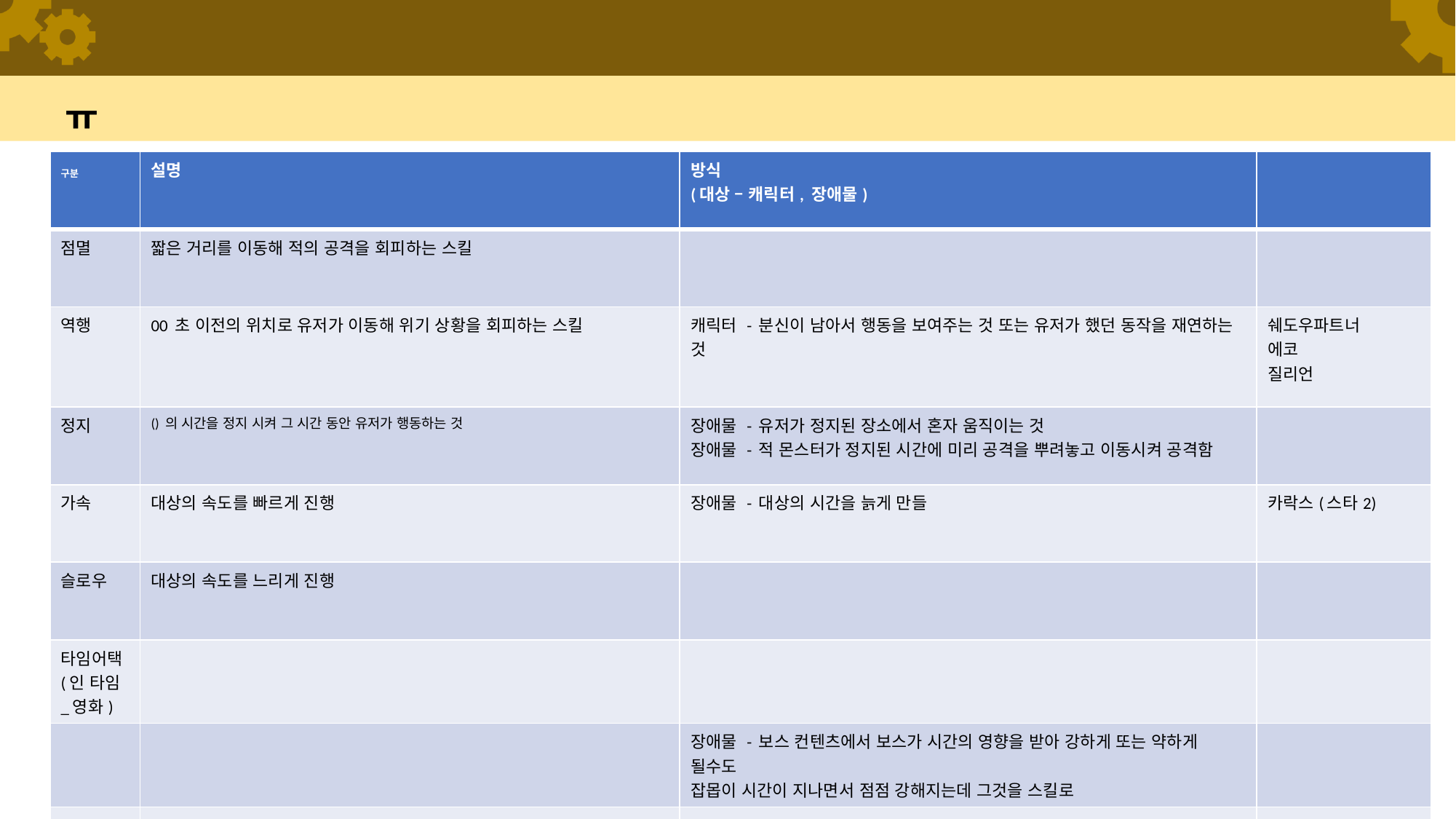

# ㅠ
| 구분 | 설명 | 방식 (대상 – 캐릭터, 장애물) |  |
| --- | --- | --- | --- |
| 점멸 | 짧은 거리를 이동해 적의 공격을 회피하는 스킬 |  |  |
| 역행 | 00 초 이전의 위치로 유저가 이동해 위기 상황을 회피하는 스킬 | 캐릭터 - 분신이 남아서 행동을 보여주는 것 또는 유저가 했던 동작을 재연하는 것 | 쉐도우파트너 에코 질리언 |
| 정지 | () 의 시간을 정지 시켜 그 시간 동안 유저가 행동하는 것 | 장애물 - 유저가 정지된 장소에서 혼자 움직이는 것 장애물 - 적 몬스터가 정지된 시간에 미리 공격을 뿌려놓고 이동시켜 공격함 |  |
| 가속 | 대상의 속도를 빠르게 진행 | 장애물 - 대상의 시간을 늙게 만들 | 카락스(스타2) |
| 슬로우 | 대상의 속도를 느리게 진행 |  |  |
| 타임어택 (인 타임\_영화) |  |  |  |
|  |  | 장애물 - 보스 컨텐츠에서 보스가 시간의 영향을 받아 강하게 또는 약하게 될수도 잡몹이 시간이 지나면서 점점 강해지는데 그것을 스킬로 |  |
|  |  |  |  |